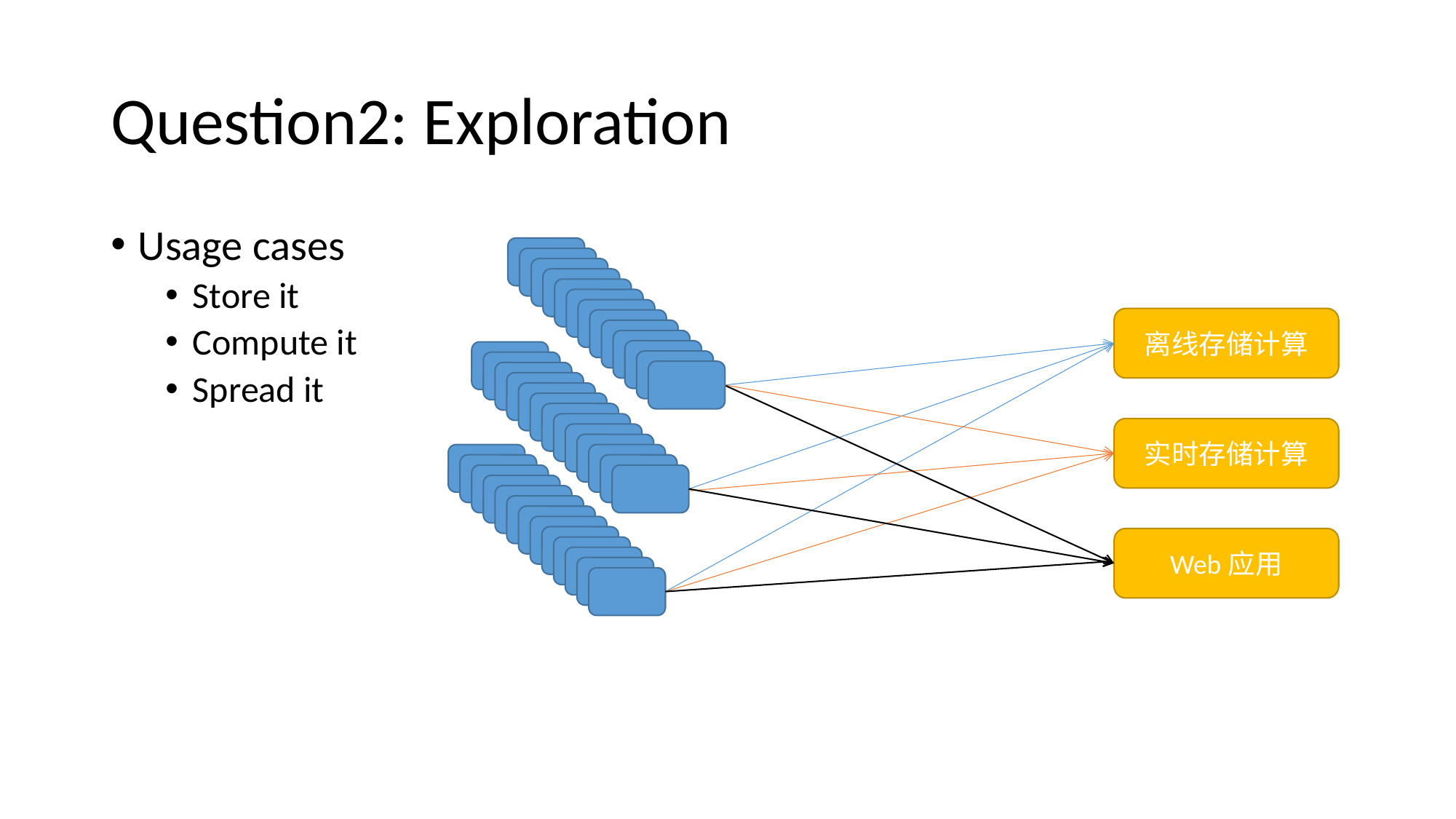

# Question2: Exploration
Usage cases
Store it
Compute it
Spread it

离线存储计算

实时存储计算

Web应用